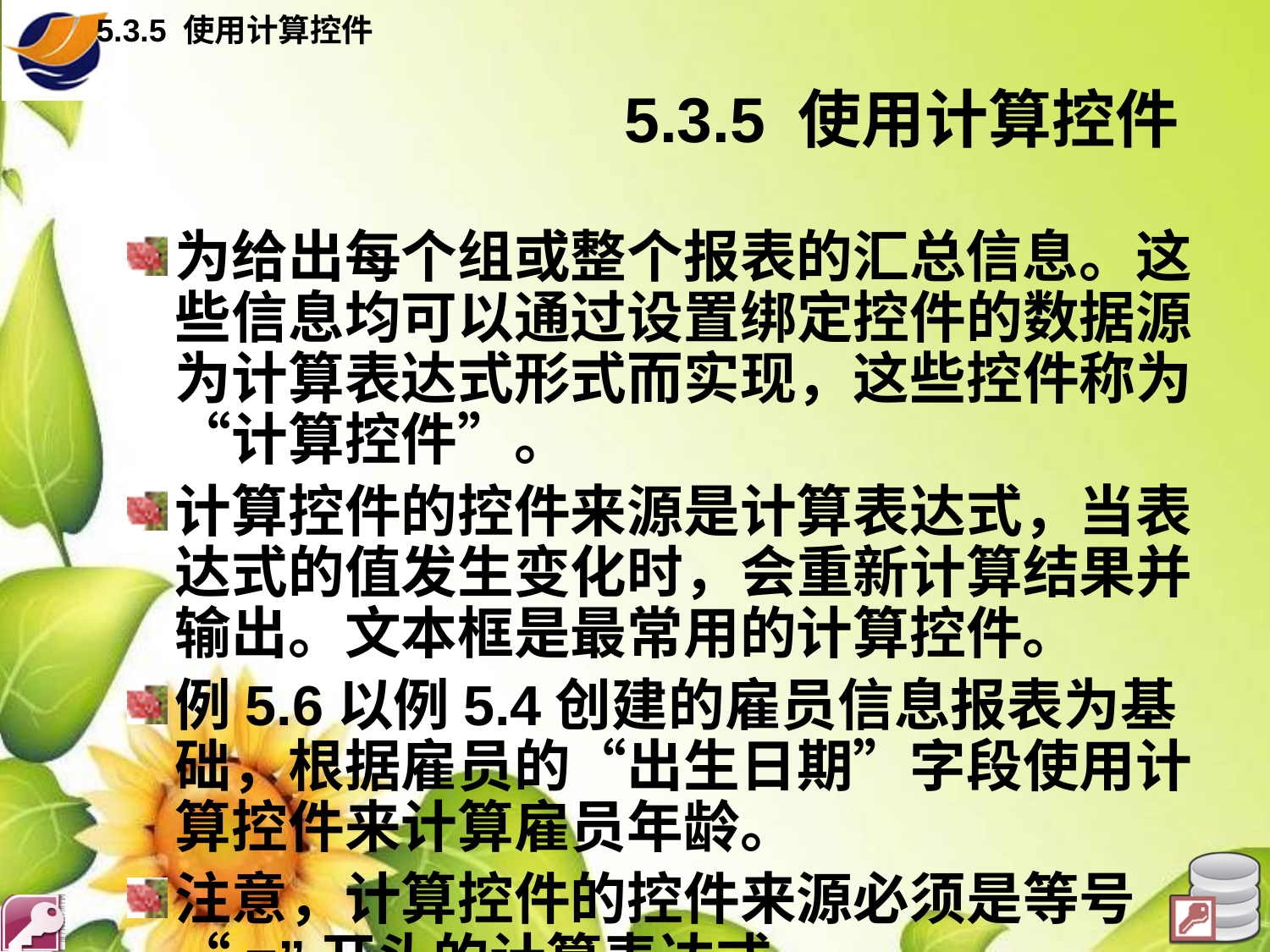

5.3.5 使用计算控件
# 5.3.5 使用计算控件
为给出每个组或整个报表的汇总信息。这些信息均可以通过设置绑定控件的数据源为计算表达式形式而实现，这些控件称为“计算控件”。
计算控件的控件来源是计算表达式，当表达式的值发生变化时，会重新计算结果并输出。文本框是最常用的计算控件。
例5.6以例5.4创建的雇员信息报表为基础，根据雇员的“出生日期”字段使用计算控件来计算雇员年龄。
注意，计算控件的控件来源必须是等号“=”开头的计算表达式。